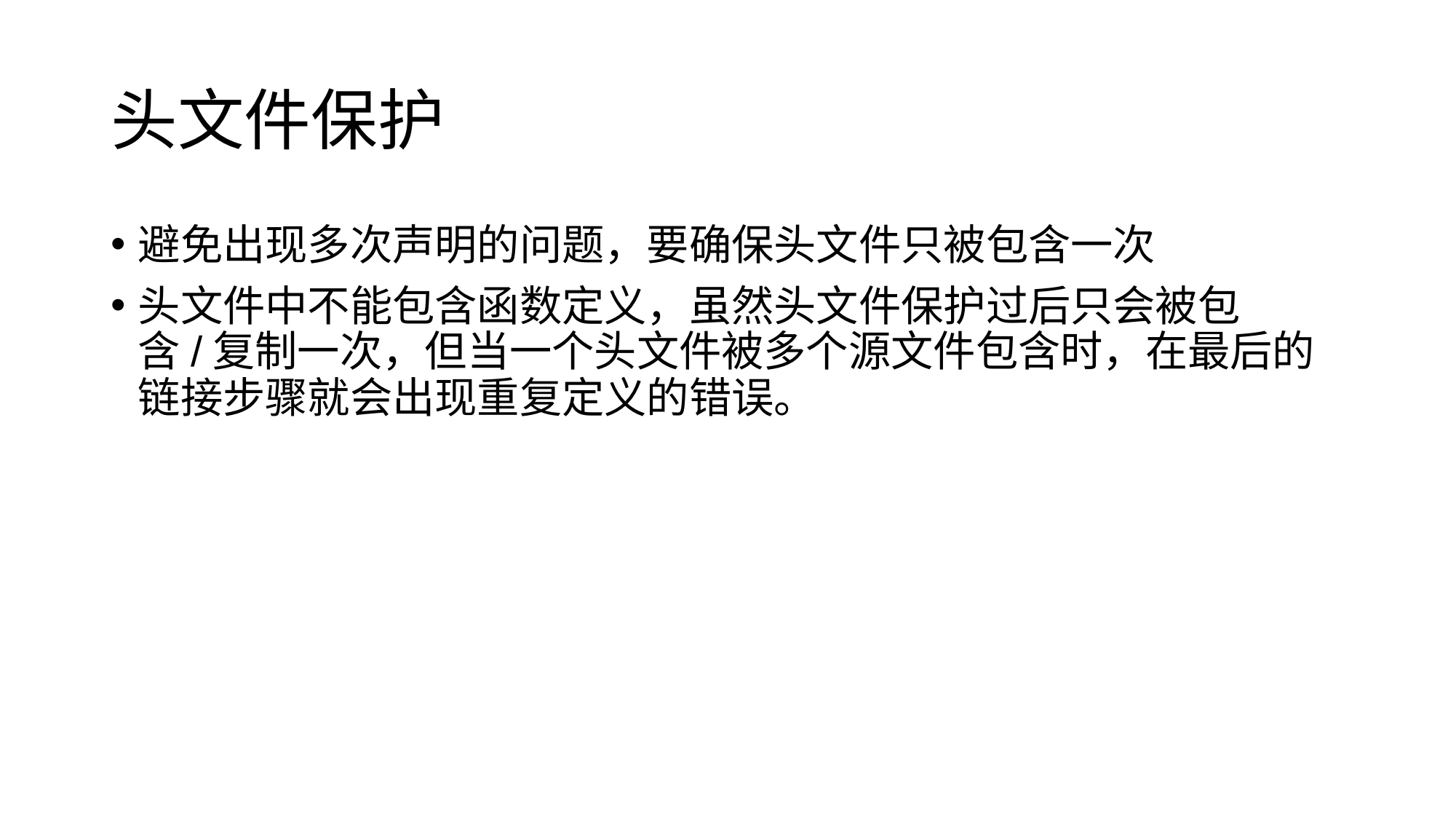

# 头文件保护
避免出现多次声明的问题，要确保头文件只被包含一次
头文件中不能包含函数定义，虽然头文件保护过后只会被包含/复制一次，但当一个头文件被多个源文件包含时，在最后的链接步骤就会出现重复定义的错误。